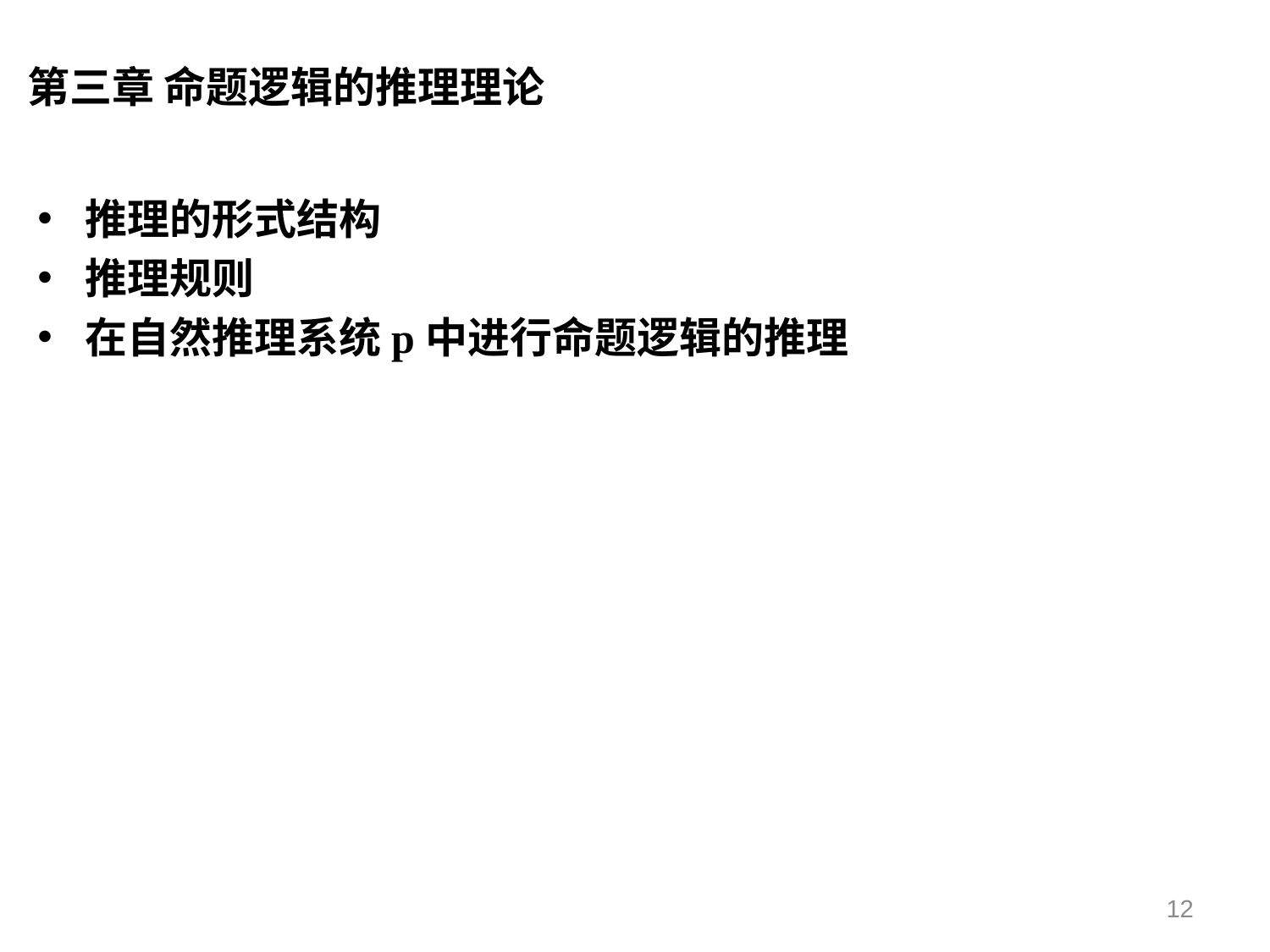

# 第三章 命题逻辑的推理理论
推理的形式结构
推理规则
在自然推理系统p中进行命题逻辑的推理
12